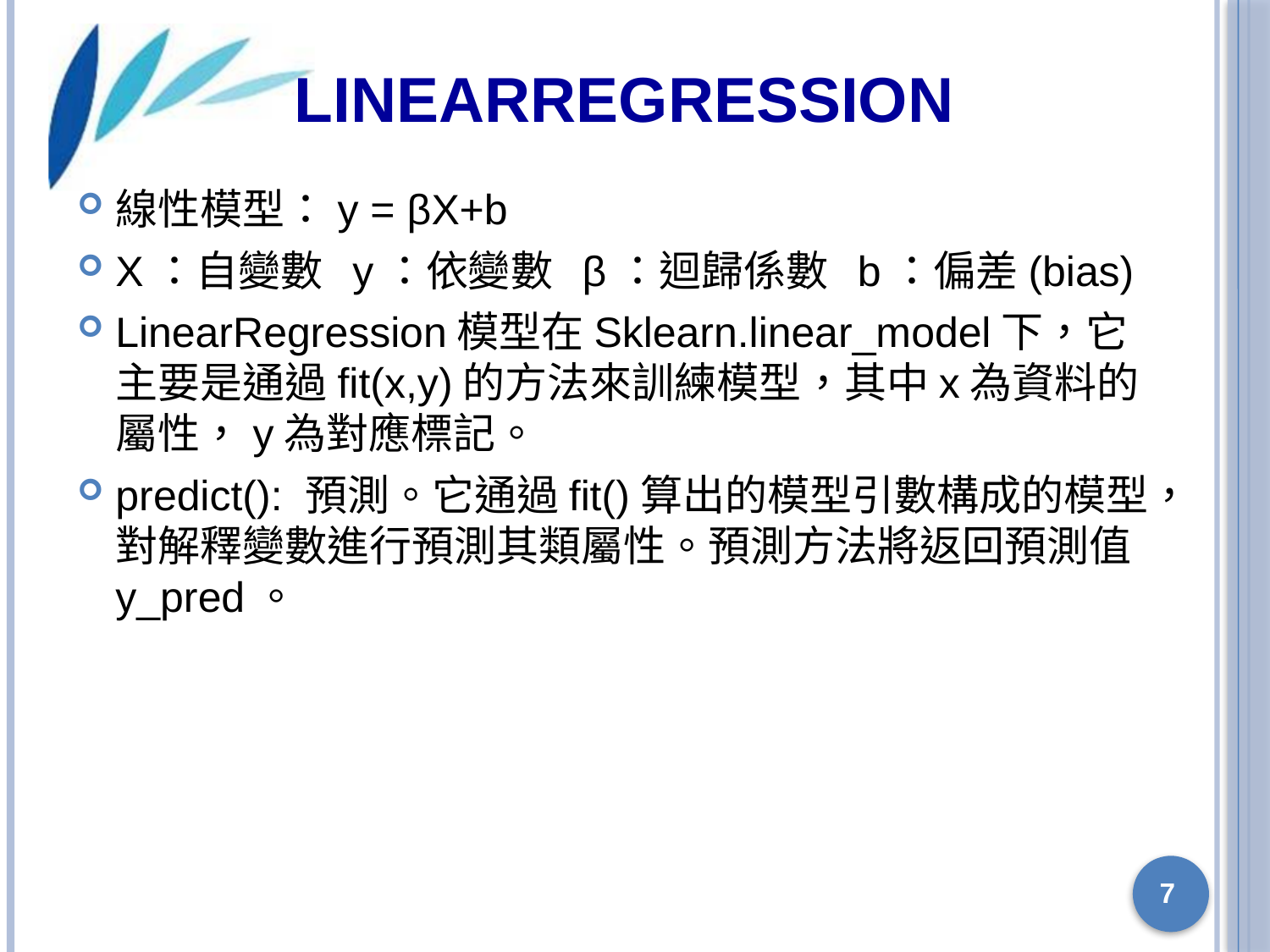

# LinearRegression
線性模型：y = βX+b
X：自變數  y：依變數  β：迴歸係數  b：偏差(bias)
LinearRegression模型在Sklearn.linear_model下，它主要是通過fit(x,y)的方法來訓練模型，其中x為資料的屬性，y為對應標記。
predict(): 預測。它通過fit()算出的模型引數構成的模型，對解釋變數進行預測其類屬性。預測方法將返回預測值y_pred。
7